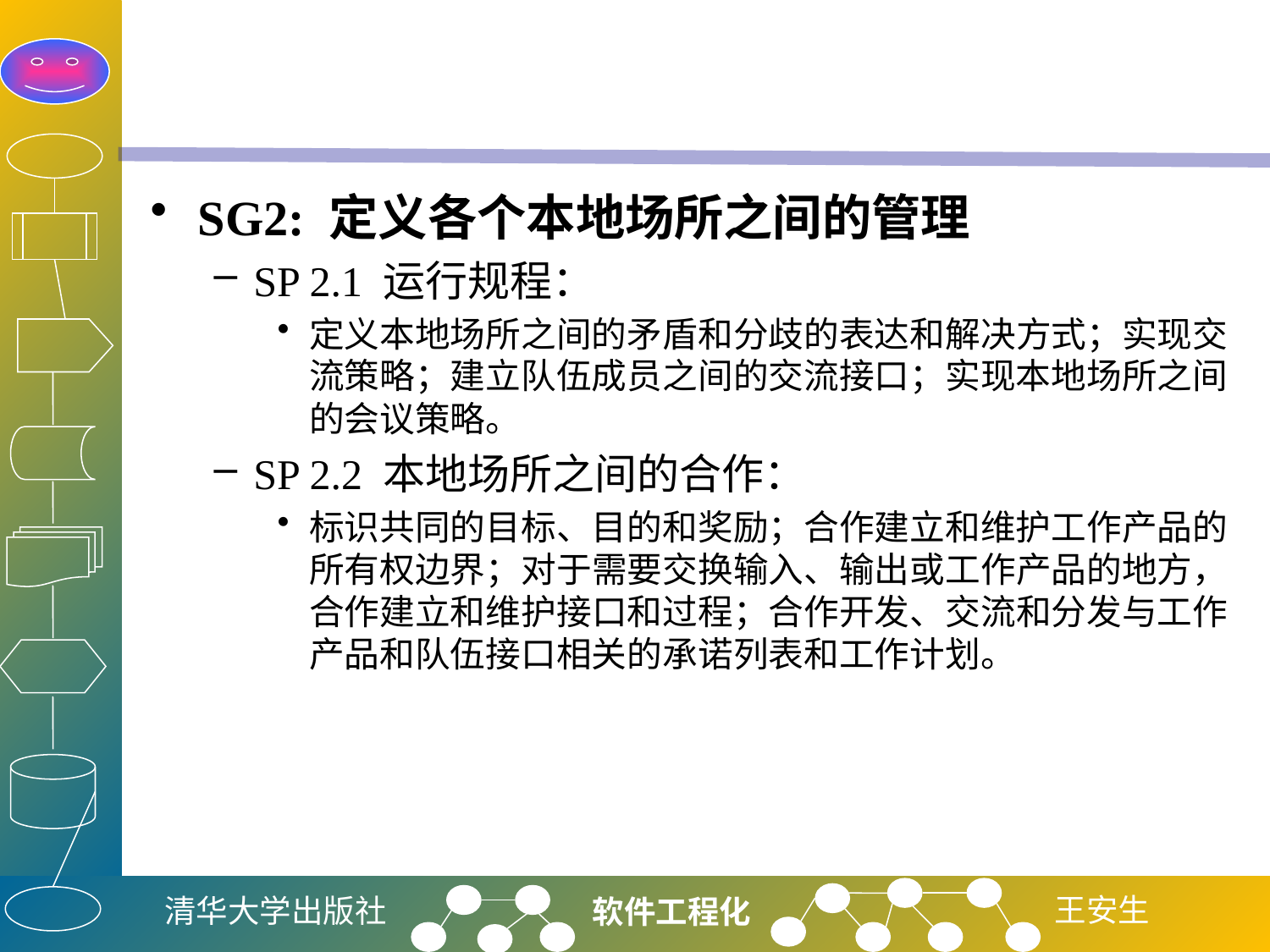

#
SG2: 定义各个本地场所之间的管理
SP 2.1 运行规程：
定义本地场所之间的矛盾和分歧的表达和解决方式；实现交流策略；建立队伍成员之间的交流接口；实现本地场所之间的会议策略。
SP 2.2 本地场所之间的合作：
标识共同的目标、目的和奖励；合作建立和维护工作产品的所有权边界；对于需要交换输入、输出或工作产品的地方，合作建立和维护接口和过程；合作开发、交流和分发与工作产品和队伍接口相关的承诺列表和工作计划。